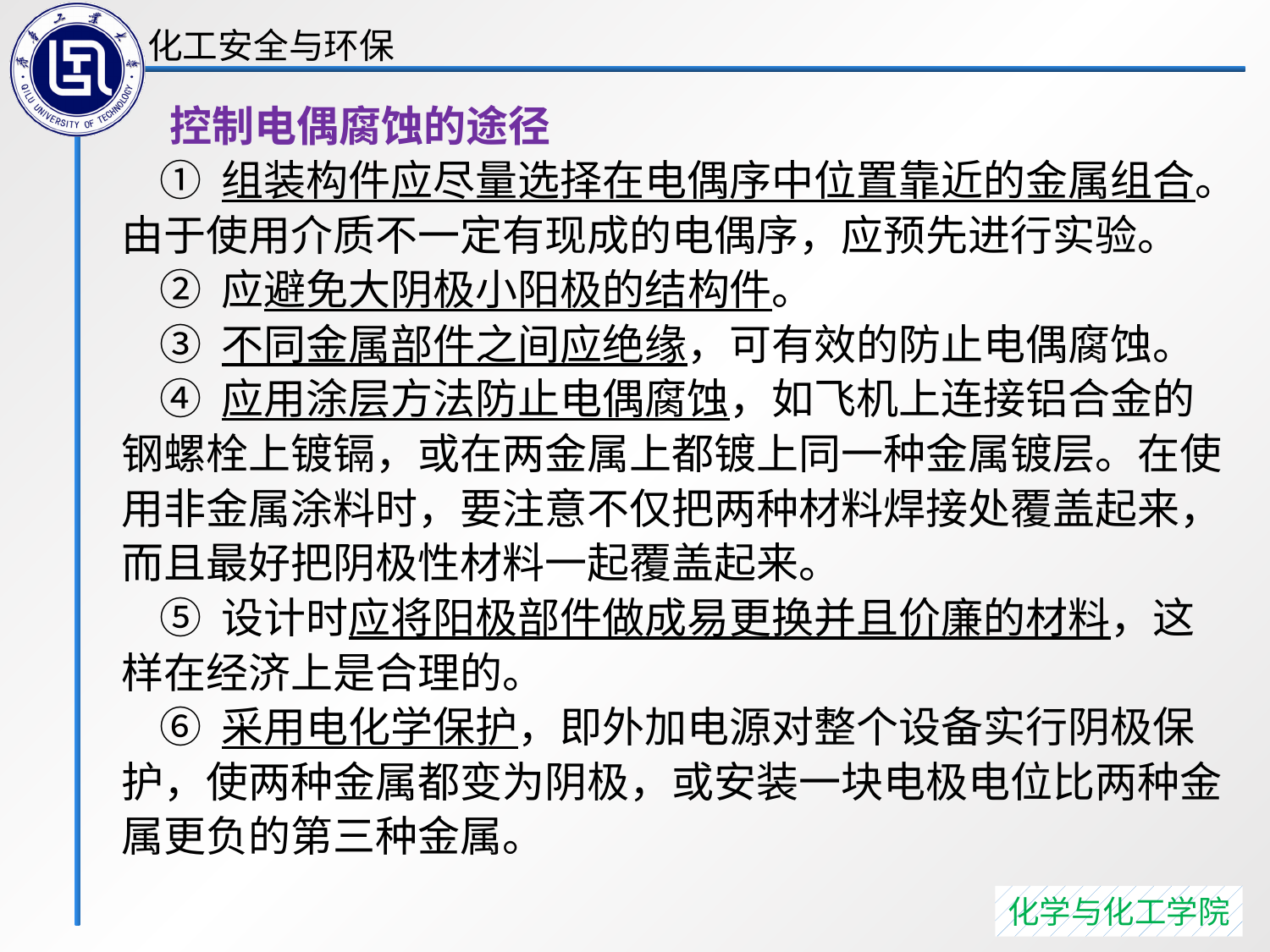

控制电偶腐蚀的途径
    ① 组装构件应尽量选择在电偶序中位置靠近的金属组合。由于使用介质不一定有现成的电偶序，应预先进行实验。
    ② 应避免大阴极小阳极的结构件。
    ③ 不同金属部件之间应绝缘，可有效的防止电偶腐蚀。
    ④ 应用涂层方法防止电偶腐蚀，如飞机上连接铝合金的钢螺栓上镀镉，或在两金属上都镀上同一种金属镀层。在使用非金属涂料时，要注意不仅把两种材料焊接处覆盖起来，而且最好把阴极性材料一起覆盖起来。
    ⑤ 设计时应将阳极部件做成易更换并且价廉的材料，这样在经济上是合理的。
    ⑥ 采用电化学保护，即外加电源对整个设备实行阴极保护，使两种金属都变为阴极，或安装一块电极电位比两种金属更负的第三种金属。